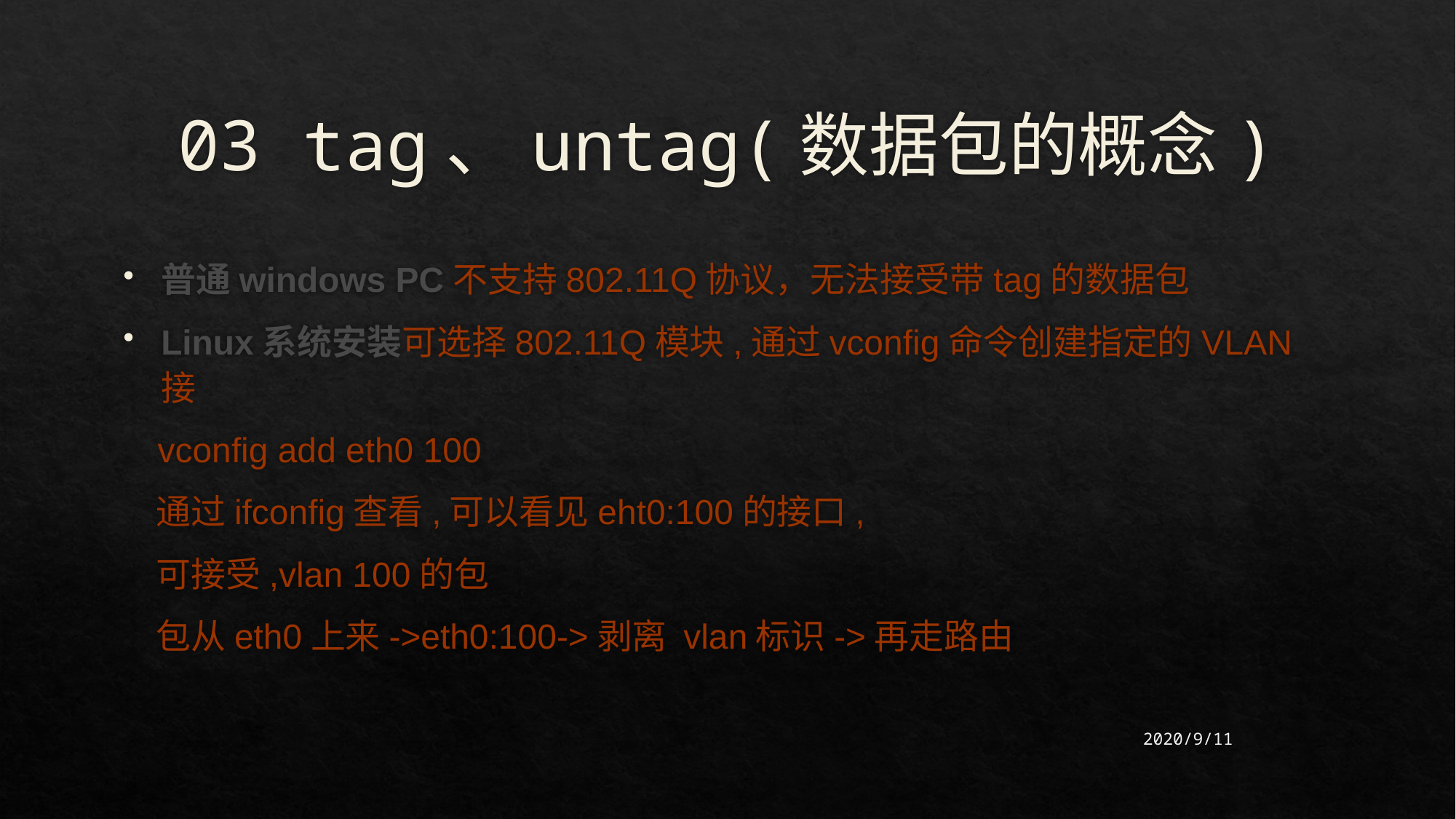

# 03 tag、untag(数据包的概念)
普通windows PC不支持802.11Q协议，无法接受带tag的数据包
Linux系统安装可选择802.11Q模块,通过vconfig命令创建指定的VLAN接
   vconfig add eth0 100
   通过ifconfig查看,可以看见eht0:100的接口,
   可接受,vlan 100的包
   包从eth0上来->eth0:100->剥离 vlan标识->再走路由
2020/9/11